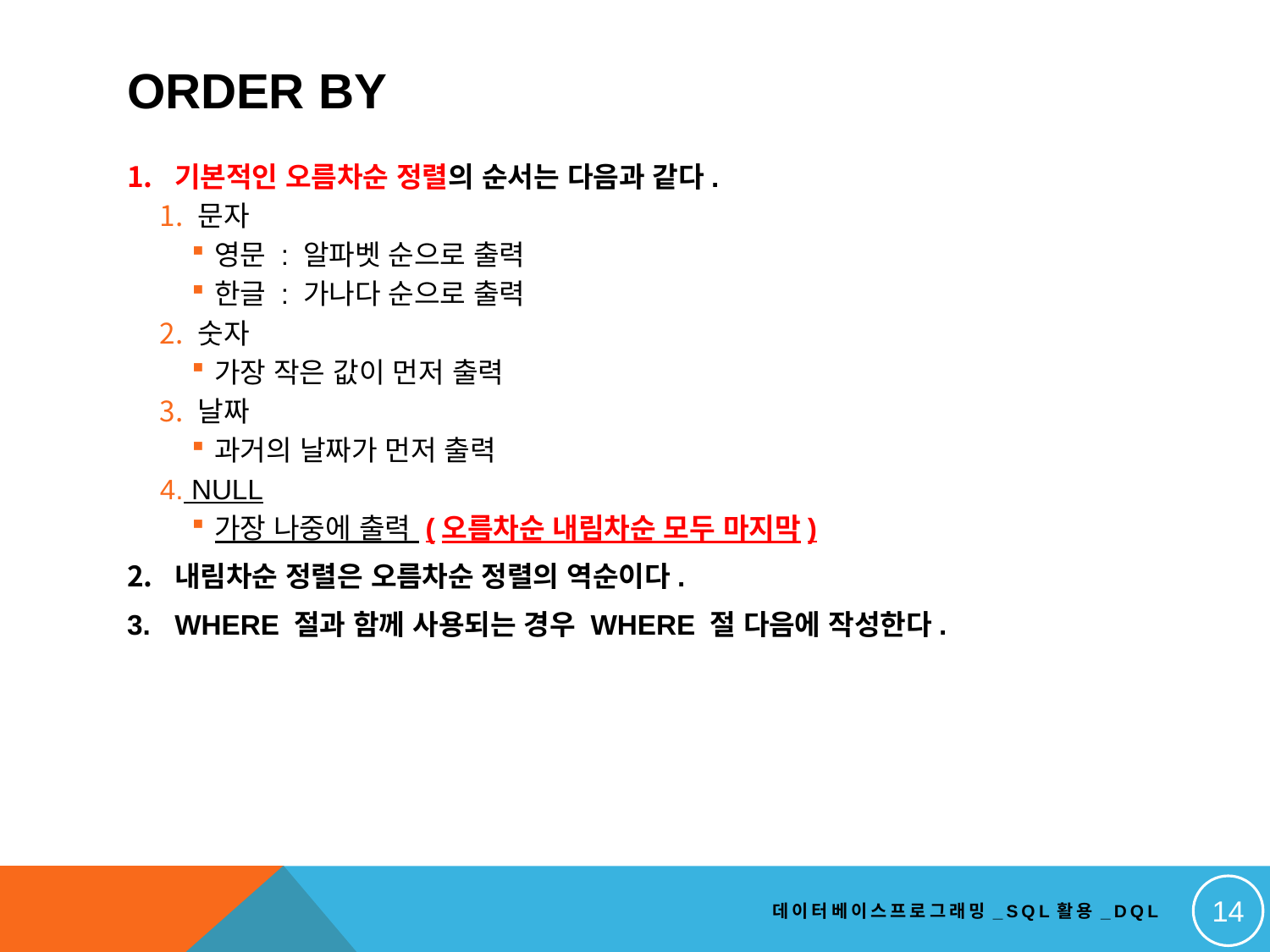

# ORDER BY
기본적인 오름차순 정렬의 순서는 다음과 같다.
 문자
영문 : 알파벳 순으로 출력
한글 : 가나다 순으로 출력
 숫자
가장 작은 값이 먼저 출력
 날짜
과거의 날짜가 먼저 출력
 NULL
가장 나중에 출력 (오름차순 내림차순 모두 마지막)
내림차순 정렬은 오름차순 정렬의 역순이다.
WHERE 절과 함께 사용되는 경우 WHERE 절 다음에 작성한다.
14
데이터베이스프로그래밍_SQL활용_DQL